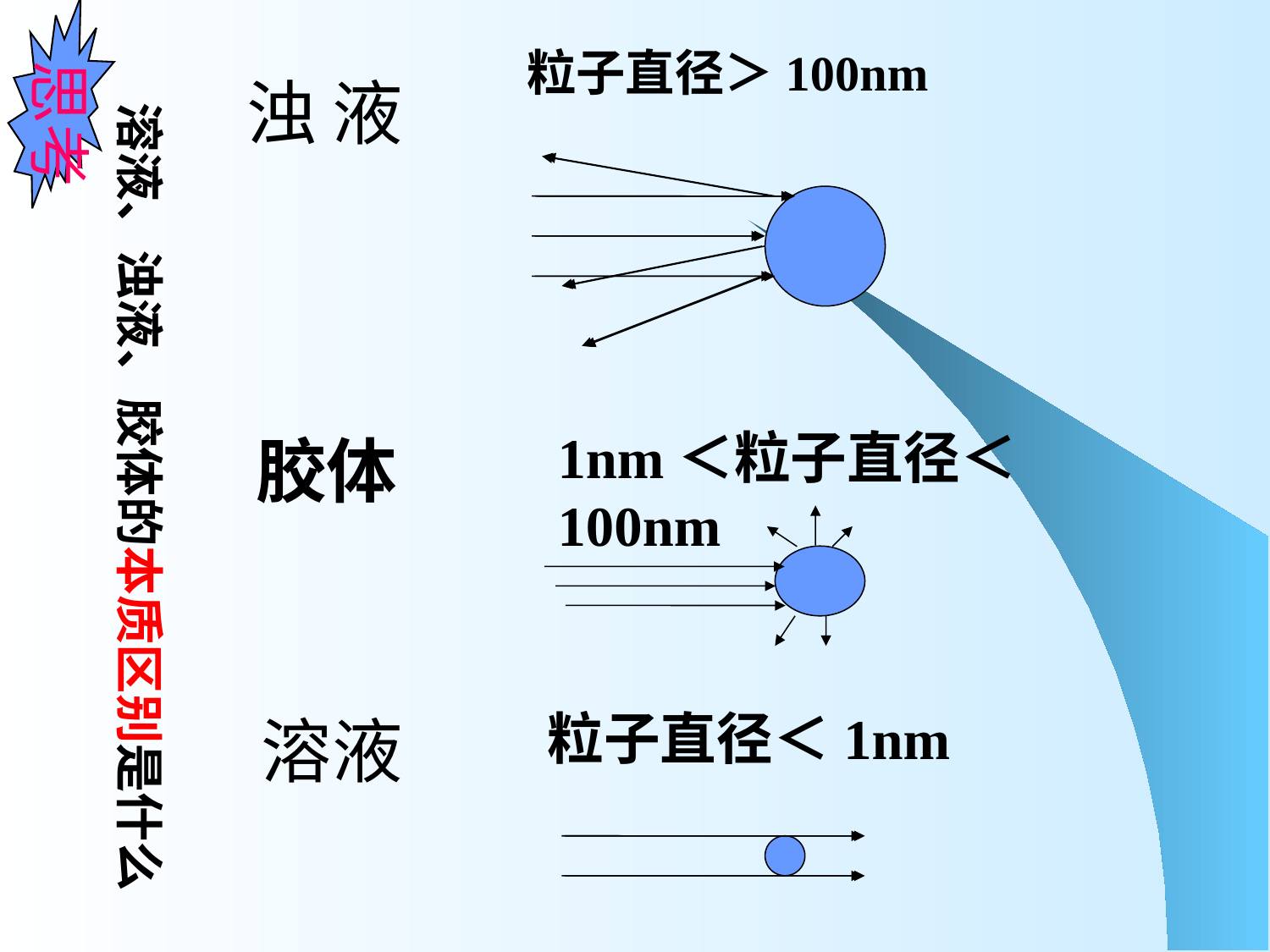

粒子直径＞100nm
思考
浊 液
溶液、浊液、胶体的本质区别是什么

1nm＜粒子直径＜100nm
胶体

粒子直径＜1nm
溶液